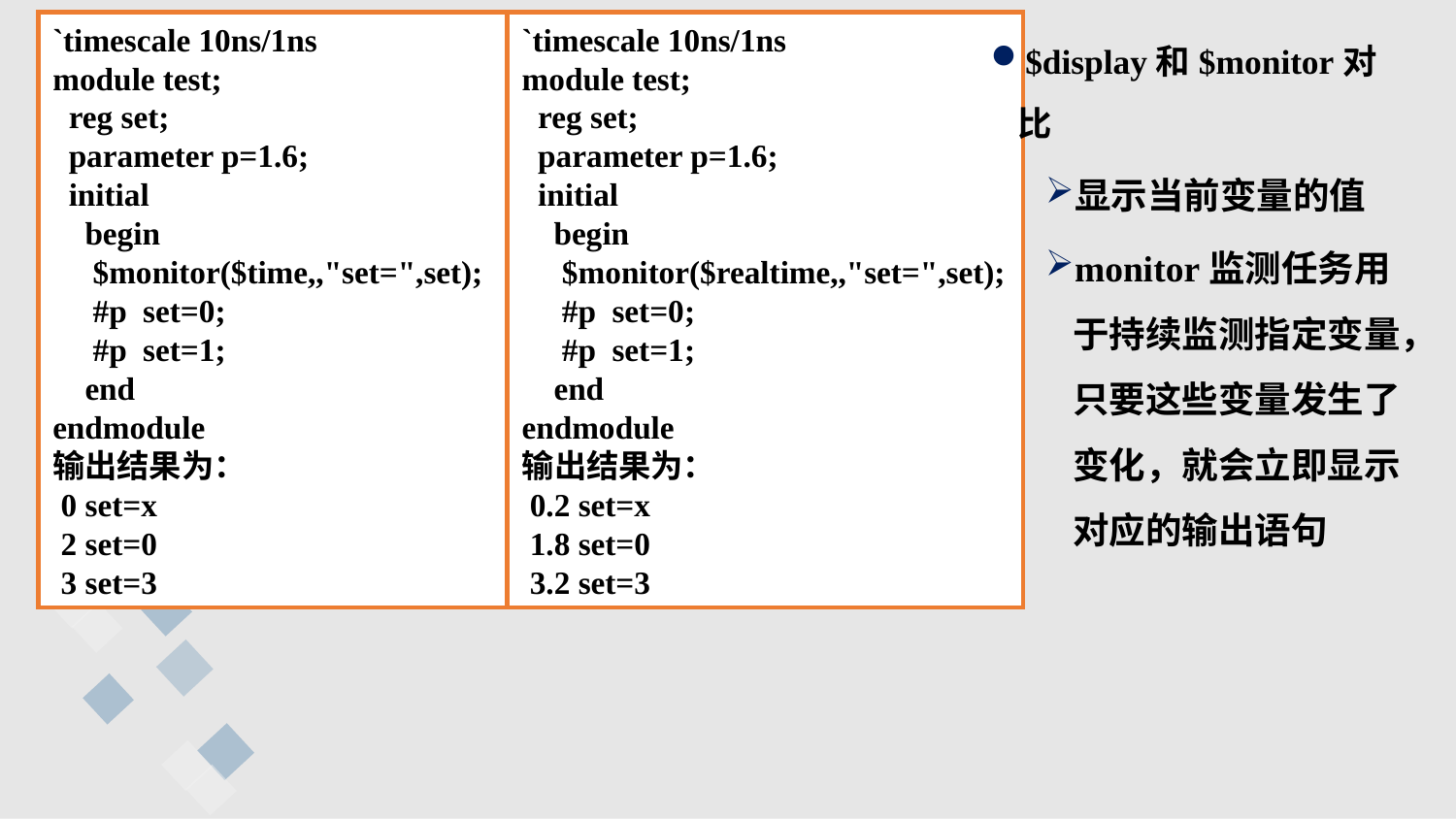

`timescale 10ns/1ns
module test;
  reg set;
  parameter p=1.6;
  initial
    begin
     $monitor($realtime,,"set=",set);
     #p  set=0;
     #p  set=1;
    end
endmodule
输出结果为：
 0.2 set=x
 1.8 set=0
 3.2 set=3
$display和$monitor对比
显示当前变量的值
monitor监测任务用于持续监测指定变量，只要这些变量发生了变化，就会立即显示对应的输出语句

`timescale 10ns/1ns
module test;
  reg set;
  parameter p=1.6;
  initial
    begin
     $monitor($time,,"set=",set);
     #p  set=0;
     #p  set=1;
    end
endmodule
输出结果为：
 0 set=x
 2 set=0
 3 set=3